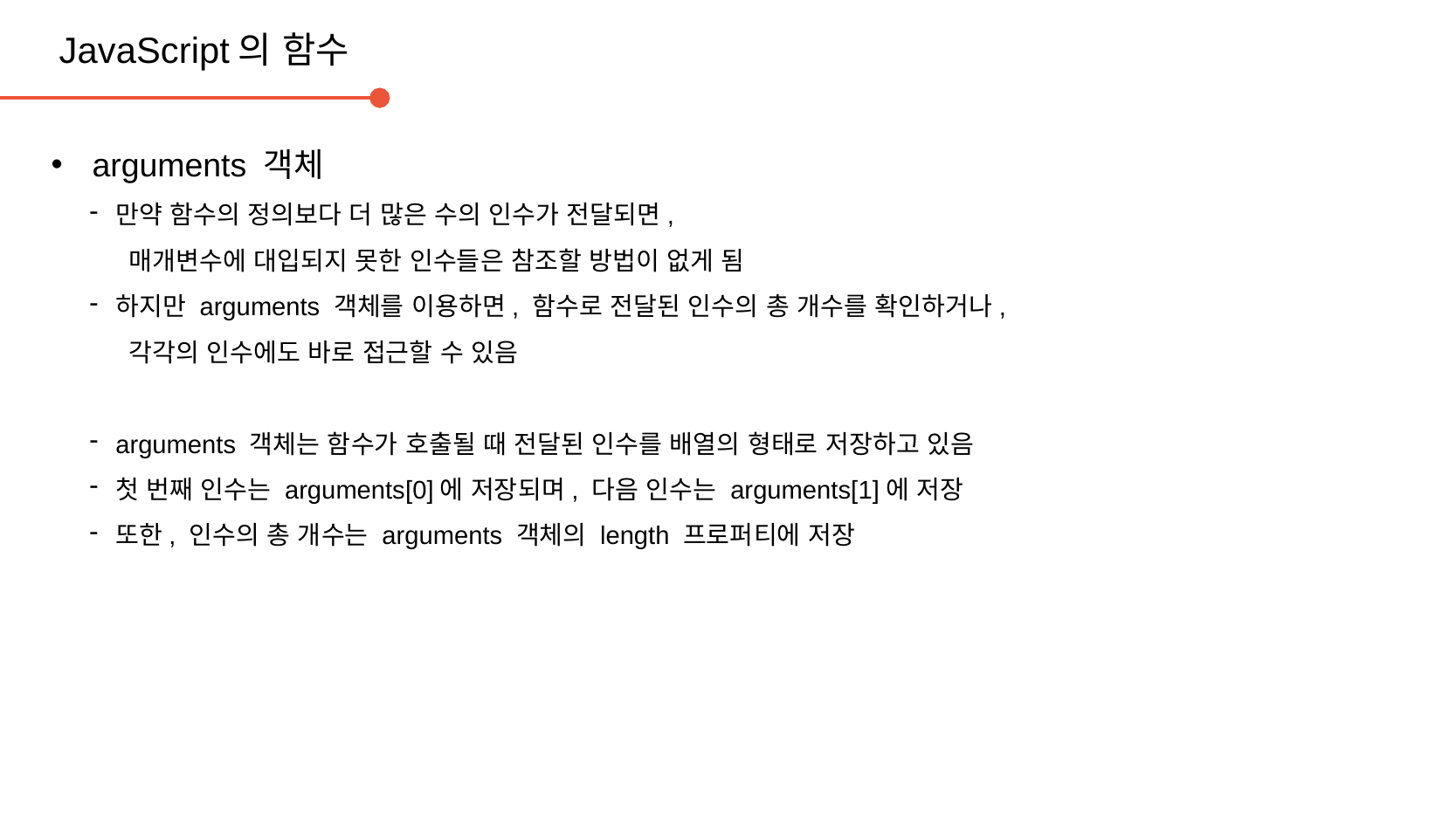

JavaScript의 함수
arguments 객체
만약 함수의 정의보다 더 많은 수의 인수가 전달되면,
 매개변수에 대입되지 못한 인수들은 참조할 방법이 없게 됨
하지만 arguments 객체를 이용하면, 함수로 전달된 인수의 총 개수를 확인하거나,
 각각의 인수에도 바로 접근할 수 있음

arguments 객체는 함수가 호출될 때 전달된 인수를 배열의 형태로 저장하고 있음
첫 번째 인수는 arguments[0]에 저장되며, 다음 인수는 arguments[1]에 저장
또한, 인수의 총 개수는 arguments 객체의 length 프로퍼티에 저장